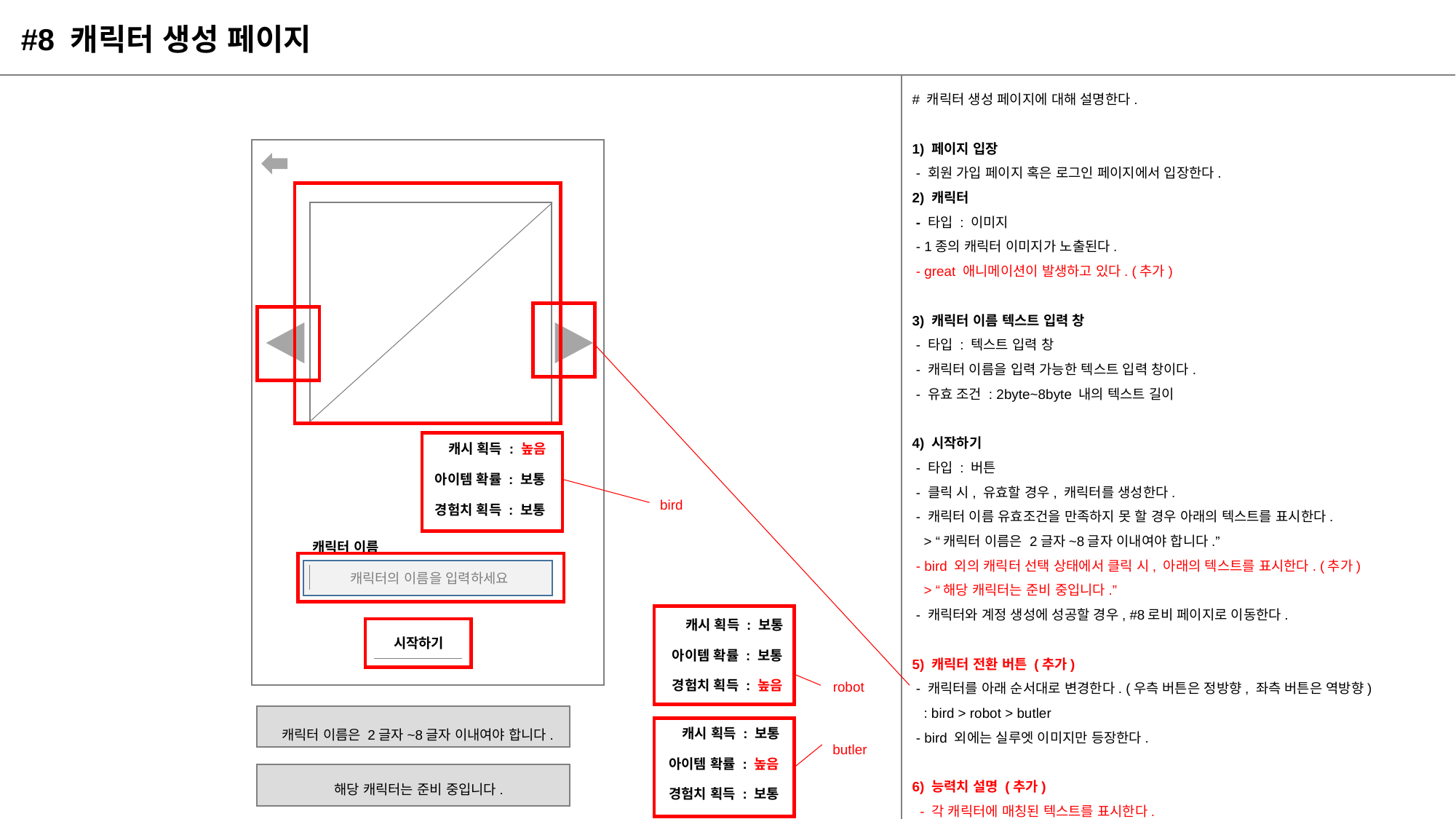

#8 캐릭터 생성 페이지
# 캐릭터 생성 페이지에 대해 설명한다.

1) 페이지 입장
 - 회원 가입 페이지 혹은 로그인 페이지에서 입장한다.
2) 캐릭터
 - 타입 : 이미지
 - 1종의 캐릭터 이미지가 노출된다.
 - great 애니메이션이 발생하고 있다. (추가)

3) 캐릭터 이름 텍스트 입력 창
 - 타입 : 텍스트 입력 창
 - 캐릭터 이름을 입력 가능한 텍스트 입력 창이다.
 - 유효 조건 : 2byte~8byte 내의 텍스트 길이

4) 시작하기
 - 타입 : 버튼
 - 클릭 시, 유효할 경우, 캐릭터를 생성한다.
 - 캐릭터 이름 유효조건을 만족하지 못 할 경우 아래의 텍스트를 표시한다.
   > “캐릭터 이름은 2글자~8글자 이내여야 합니다.”
 - bird 외의 캐릭터 선택 상태에서 클릭 시, 아래의 텍스트를 표시한다. (추가)
   > “해당 캐릭터는 준비 중입니다.”
 - 캐릭터와 계정 생성에 성공할 경우, #8로비 페이지로 이동한다.

5) 캐릭터 전환 버튼 (추가)
 - 캐릭터를 아래 순서대로 변경한다. (우측 버튼은 정방향, 좌측 버튼은 역방향)
   : bird > robot > butler
 - bird 외에는 실루엣 이미지만 등장한다.

6) 능력치 설명 (추가)
  - 각 캐릭터에 매칭된 텍스트를 표시한다.

캐시 획득 : 높음
아이템 확률 : 보통
bird
경험치 획득 : 보통
캐릭터 이름

캐릭터의 이름을 입력하세요

캐시 획득 : 보통

시작하기
아이템 확률 : 보통
경험치 획득 : 높음
robot

캐릭터 이름은 2글자~8글자 이내여야 합니다.

캐시 획득 : 보통
butler
아이템 확률 : 높음

해당 캐릭터는 준비 중입니다.
경험치 획득 : 보통